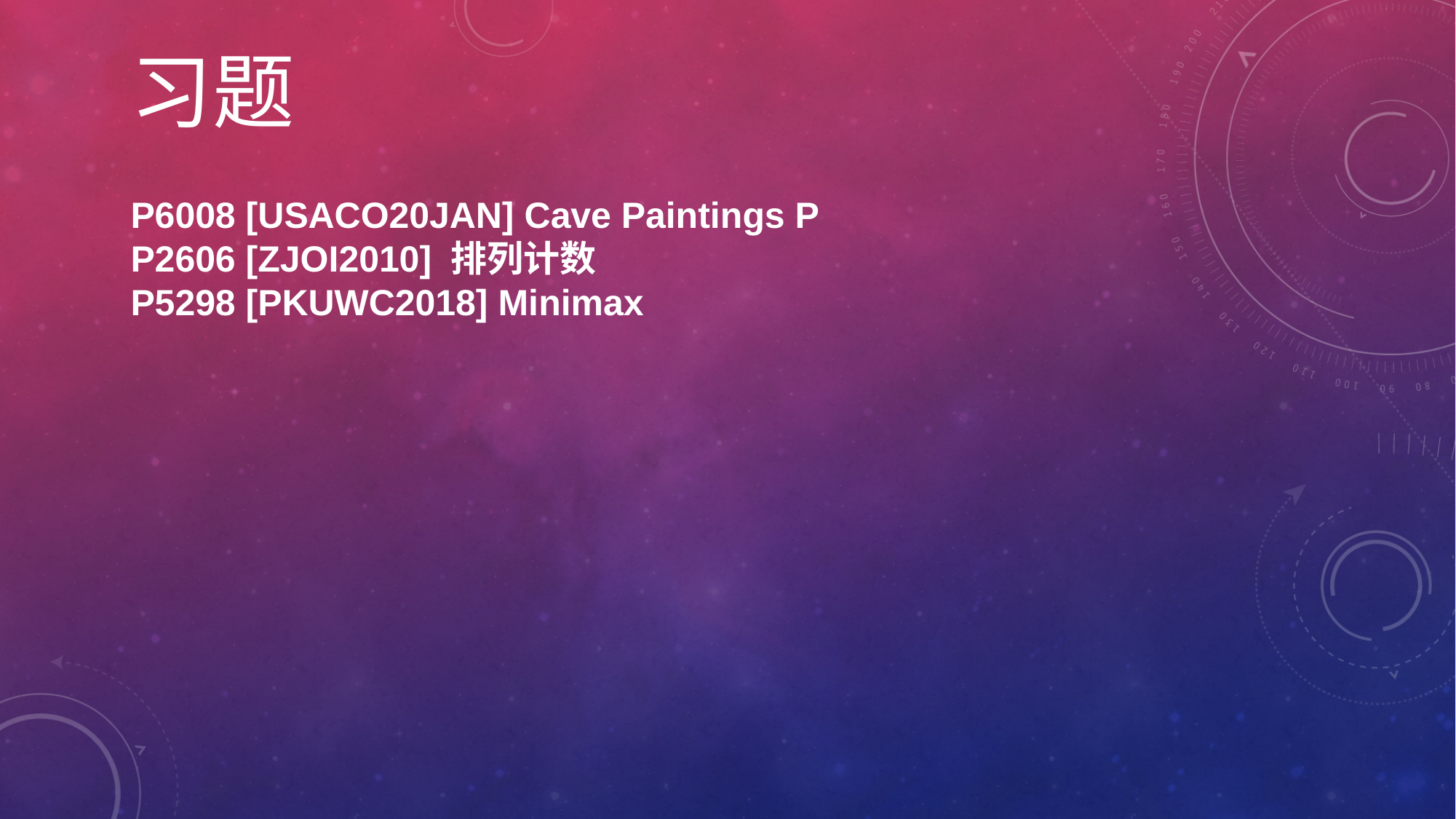

习题
P6008 [USACO20JAN] Cave Paintings P
P2606 [ZJOI2010] 排列计数
P5298 [PKUWC2018] Minimax